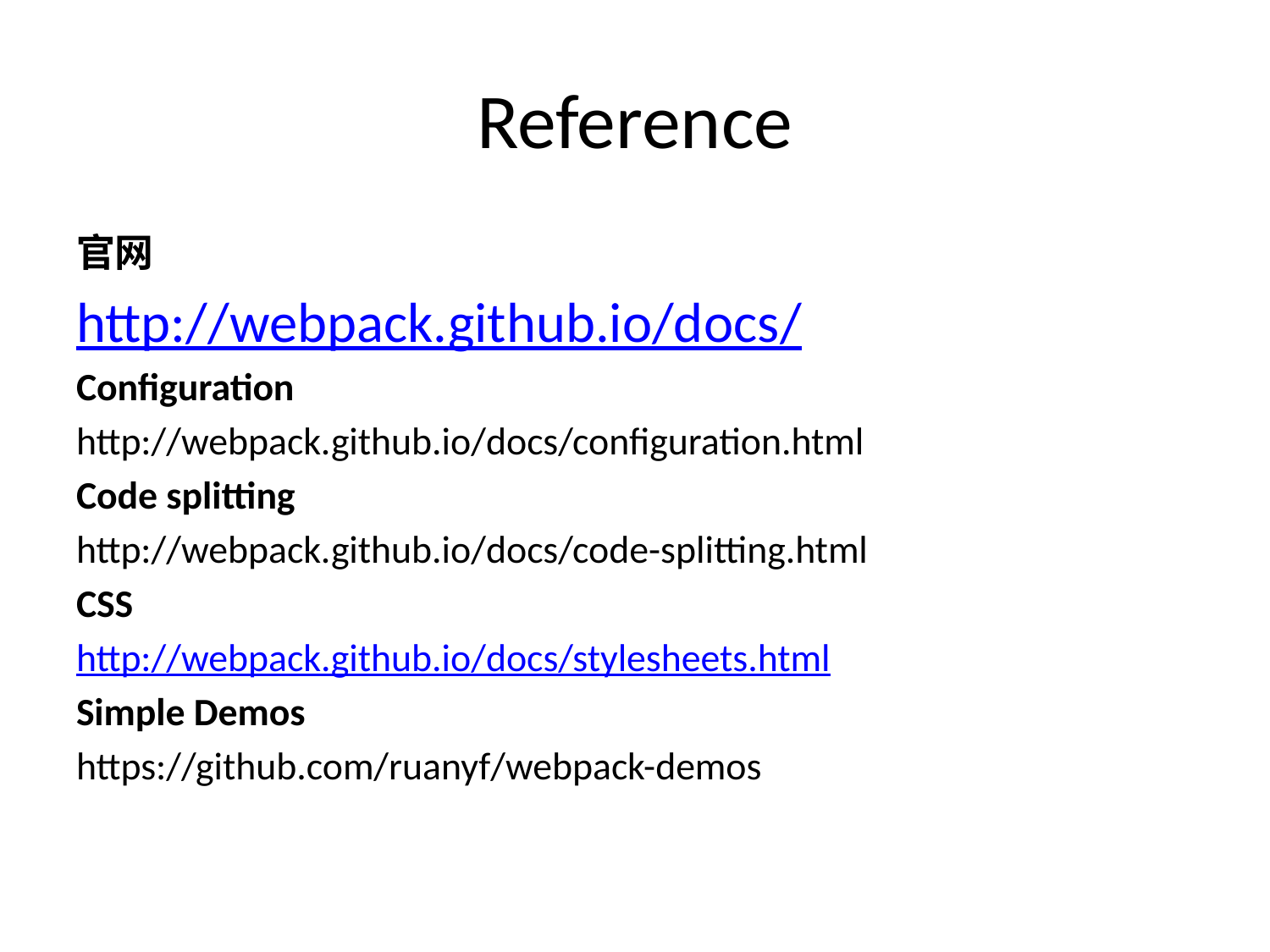

# Reference
官网
http://webpack.github.io/docs/
Configuration
http://webpack.github.io/docs/configuration.html
Code splitting
http://webpack.github.io/docs/code-splitting.html
CSS
http://webpack.github.io/docs/stylesheets.html
Simple Demos
https://github.com/ruanyf/webpack-demos